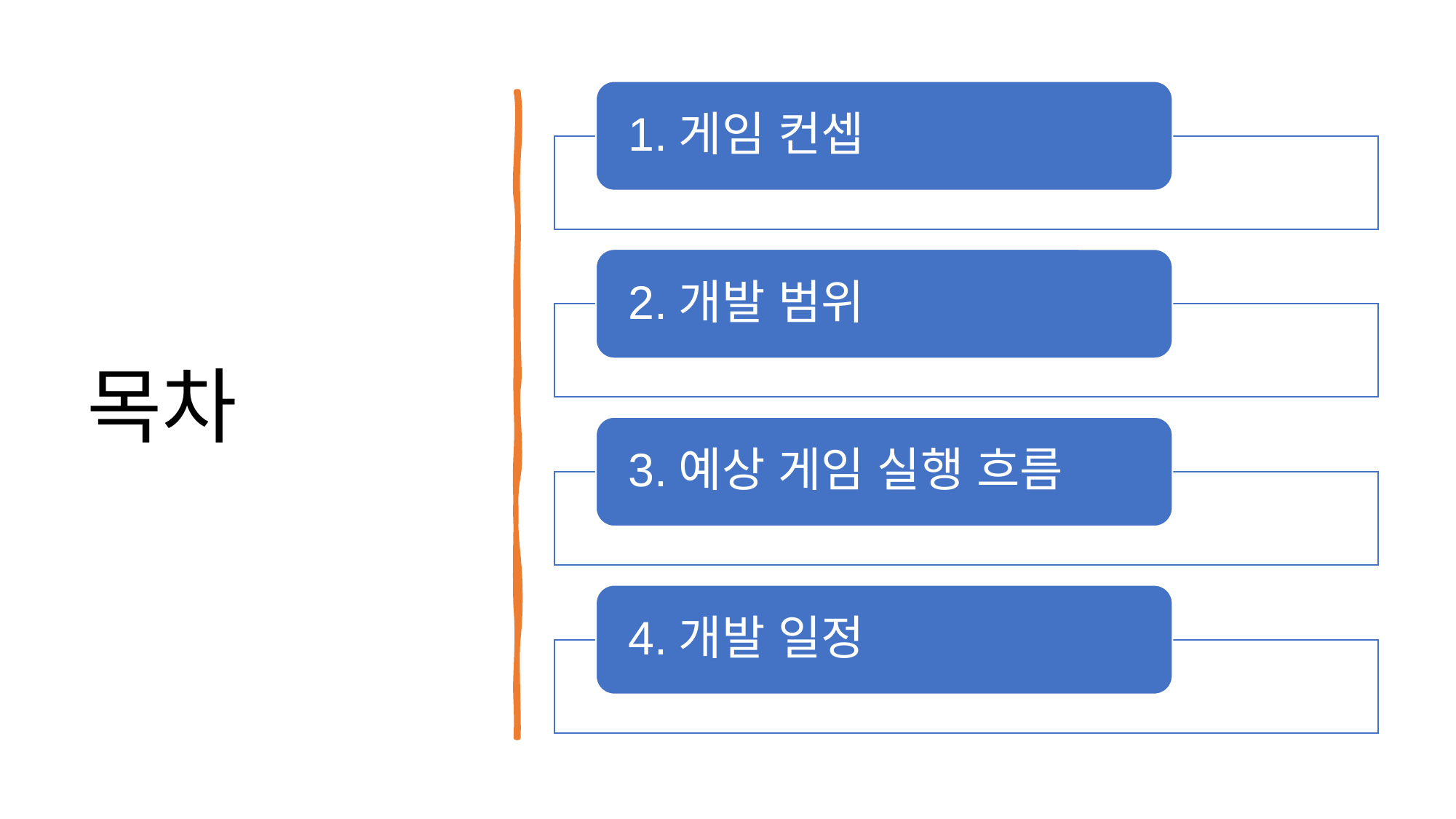

1.게임 컨셉
2.개발 범위
3.예상 게임 실행 흐름
4.개발 일정
# 목차